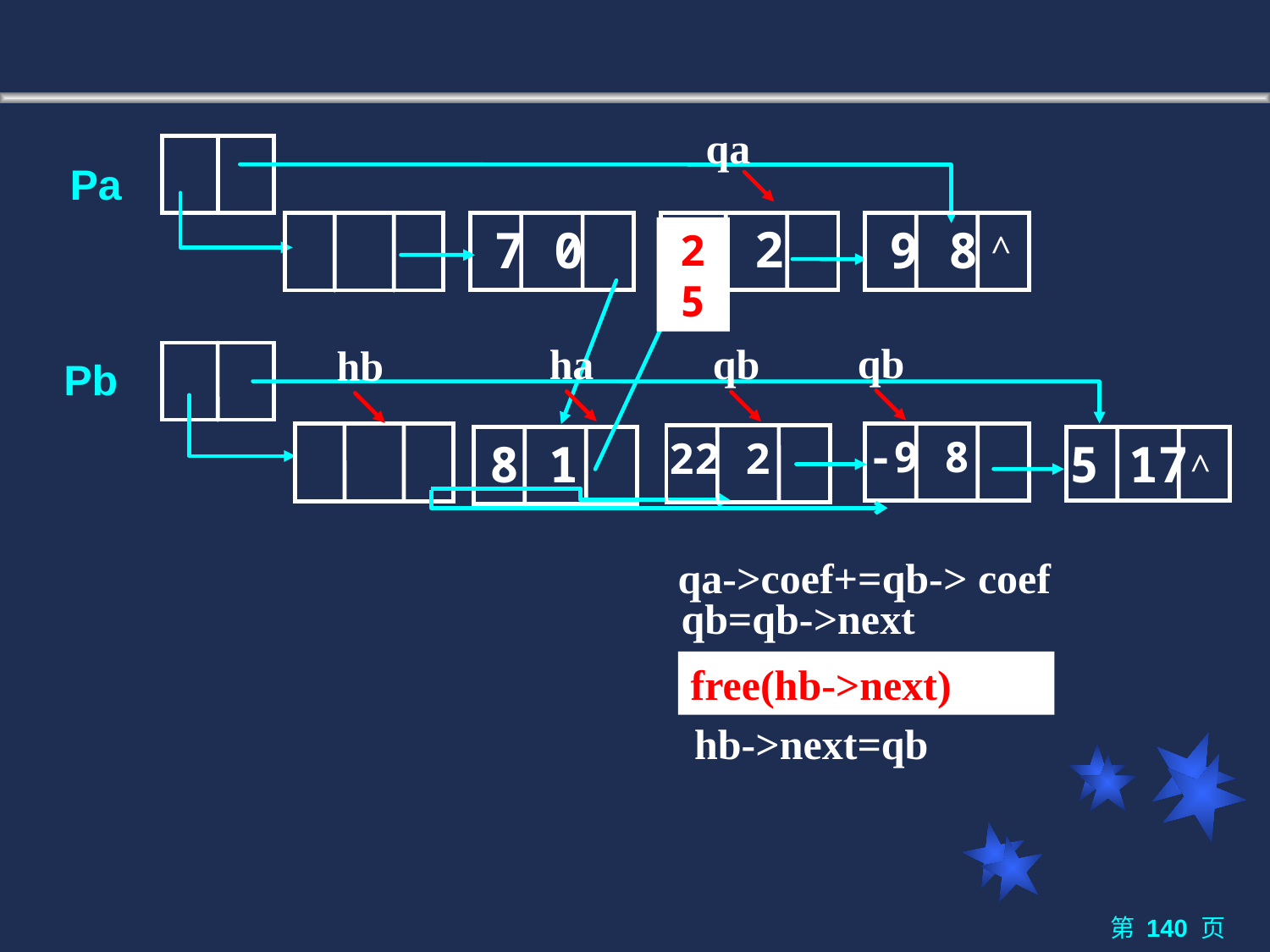

qa

Pa

 3 2

 7 0

 9 8
∧

25

qb

ha

qb

hb

Pb

-9 8

 8 1

5 17
∧

22 2

qa->coef+=qb-> coef
qb=qb->next
free(hb->next)
hb->next=qb
第 140 页